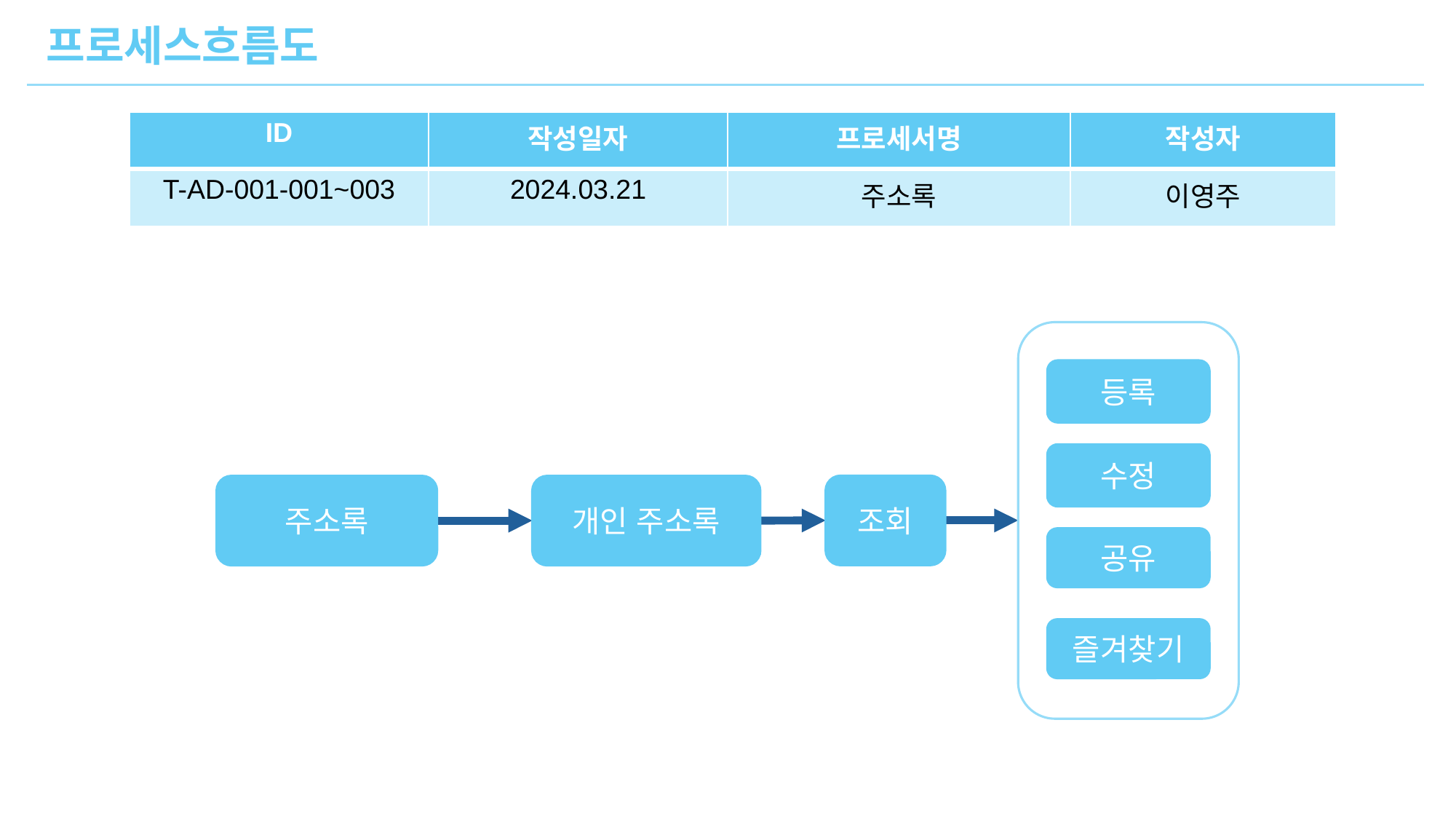

프로세스흐름도
| ID | 작성일자 | 프로세서명 | 작성자 |
| --- | --- | --- | --- |
| T-AD-001-001~003 | 2024.03.21 | 주소록 | 이영주 |

등록
수정
조회
주소록
개인 주소록
공유
즐겨찾기